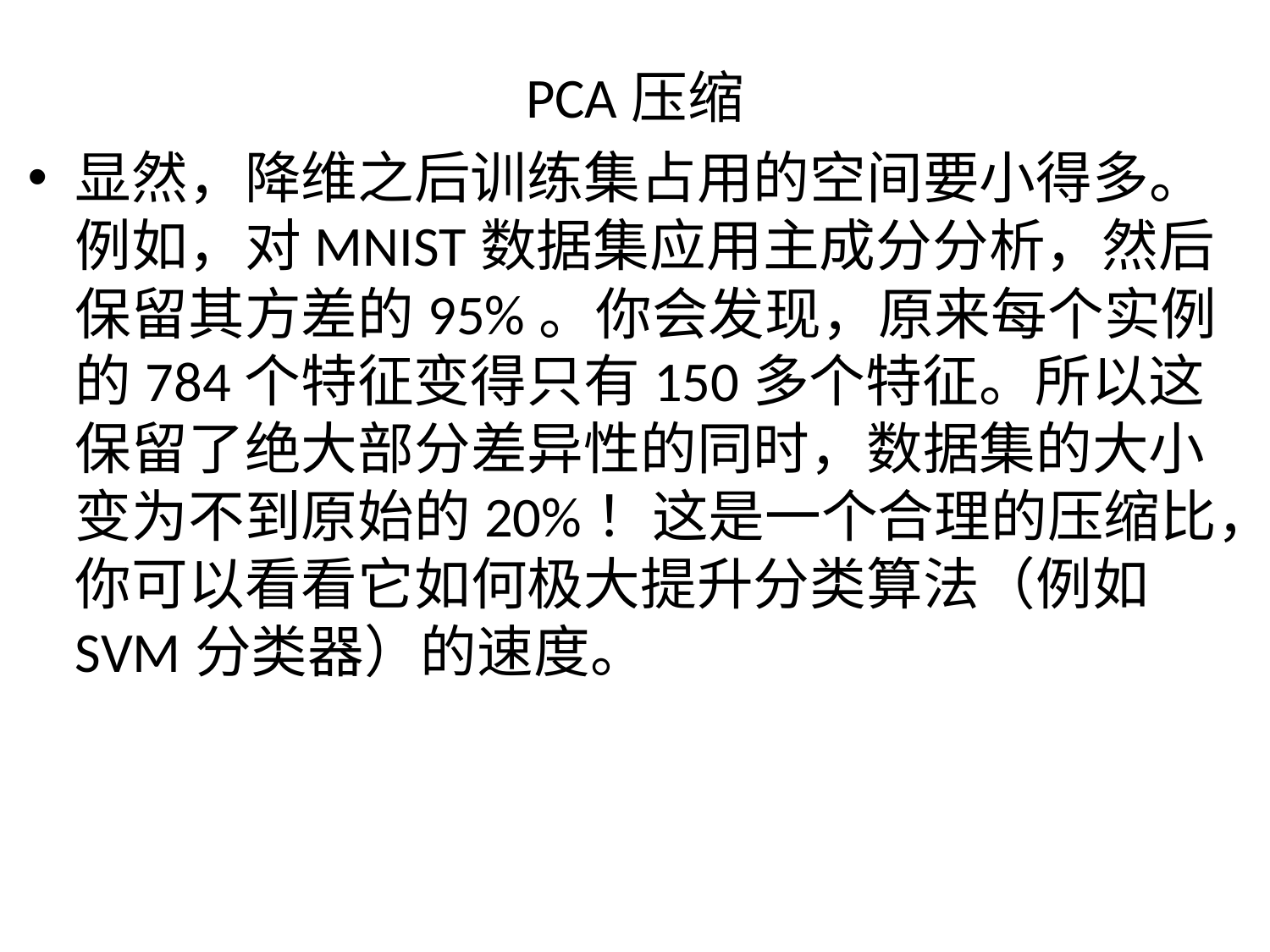

# PCA压缩
显然，降维之后训练集占用的空间要小得多。例如，对MNIST数据集应用主成分分析，然后保留其方差的95%。你会发现，原来每个实例的784个特征变得只有150多个特征。所以这保留了绝大部分差异性的同时，数据集的大小变为不到原始的20%！这是一个合理的压缩比，你可以看看它如何极大提升分类算法（例如SVM分类器）的速度。